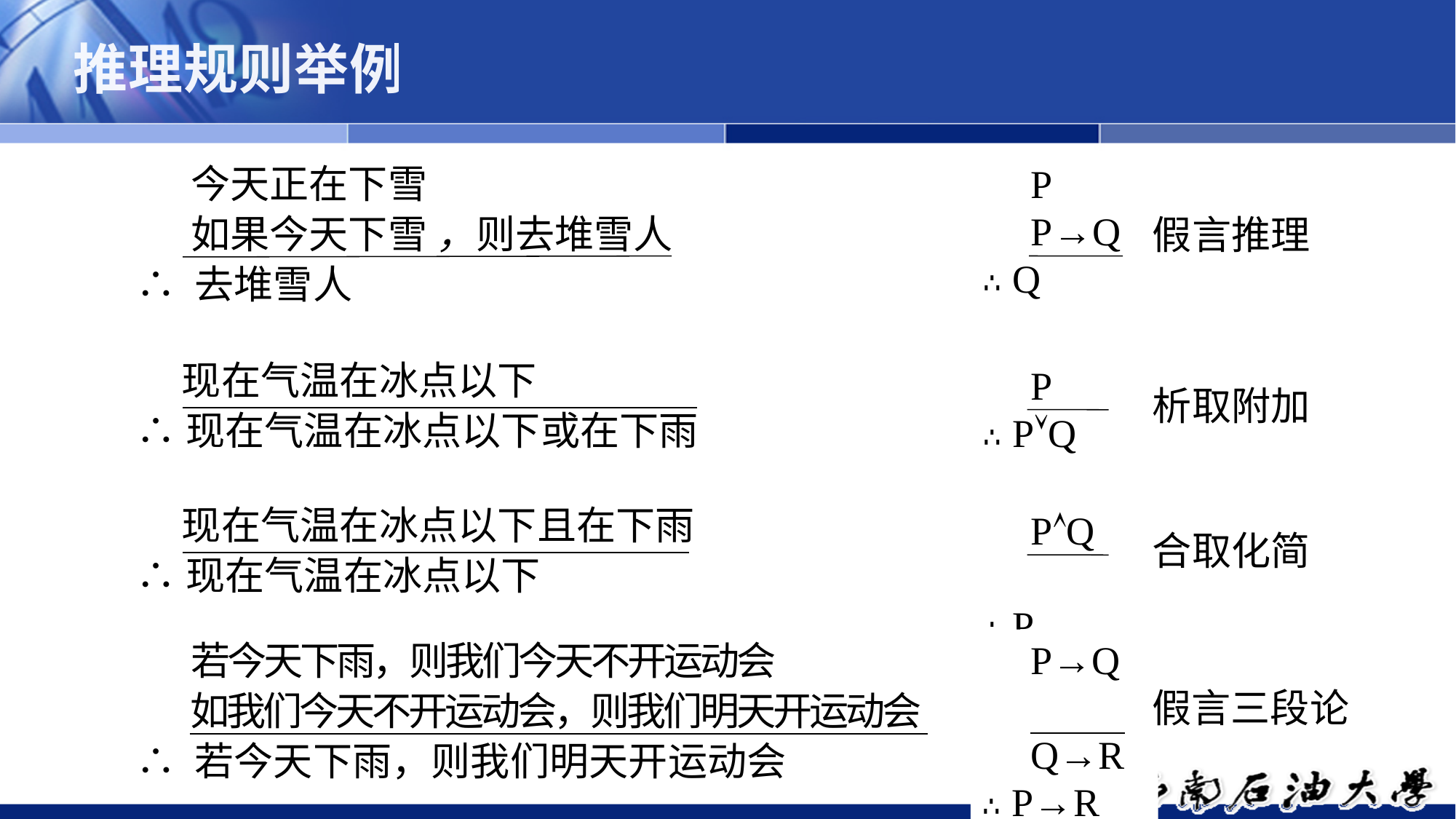

# 推理规则举例
     今天正在下雪
     如果今天下雪 ，则去堆雪人
∴ 去堆雪人
     P
     P→Q
∴ Q
假言推理
    现在气温在冰点以下
∴现在气温在冰点以下或在下雨
     P
∴ P∨Q
析取附加
    现在气温在冰点以下且在下雨
∴现在气温在冰点以下
     P∧Q
∴ P
合取化简
     P→Q
     Q→R
∴ P→R
假言三段论
     若今天下雨，则我们今天不开运动会
       如我们今天不开运动会，则我们明天开运动会
∴ 若今天下雨，则我们明天开运动会